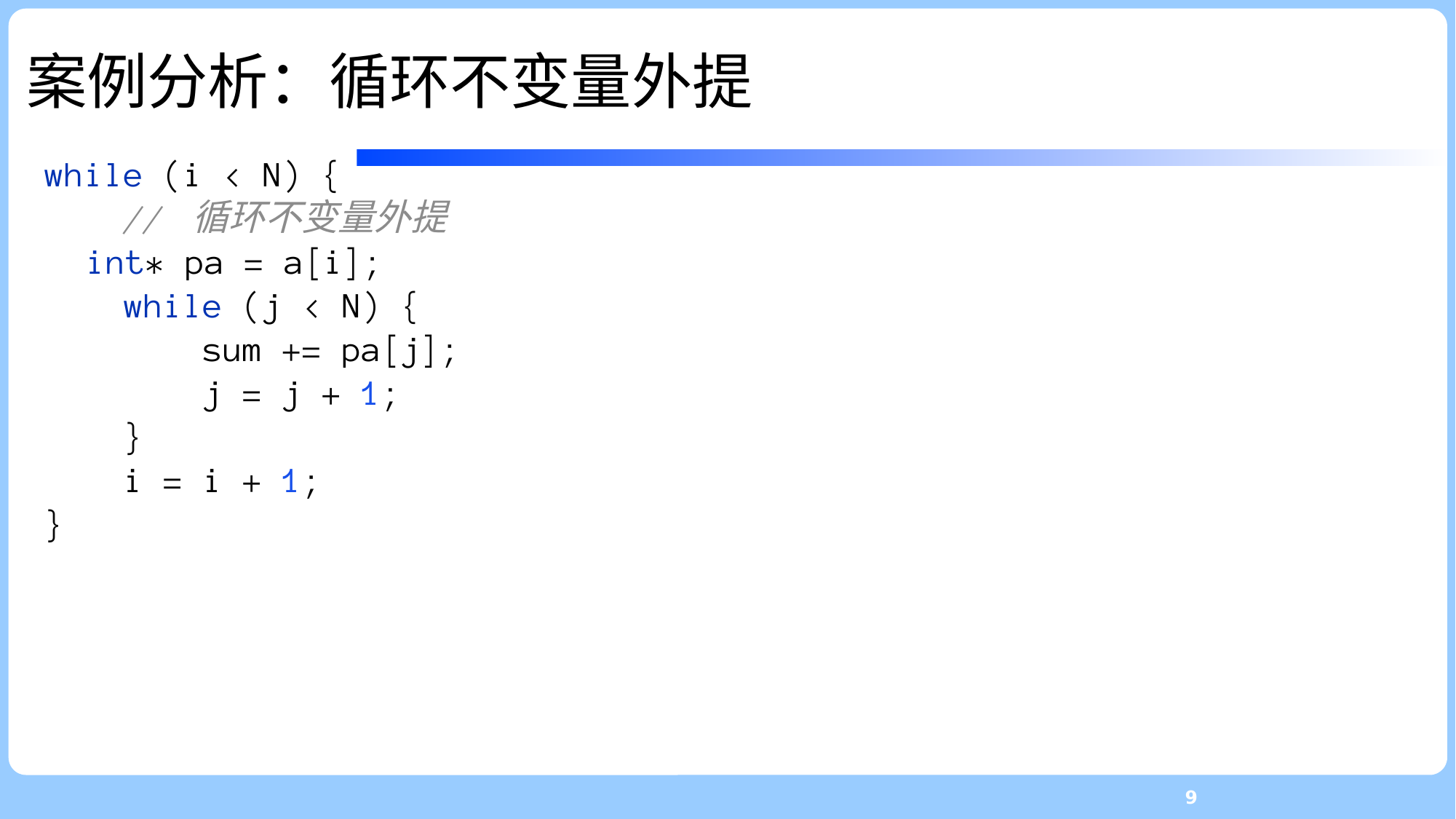

# 案例分析：循环不变量外提
while (i < N) {
    // 循环不变量外提
    int* pa = a[i];
    while (j < N) {
        sum += pa[j];
        j = j + 1;
    }
    i = i + 1;
}

9